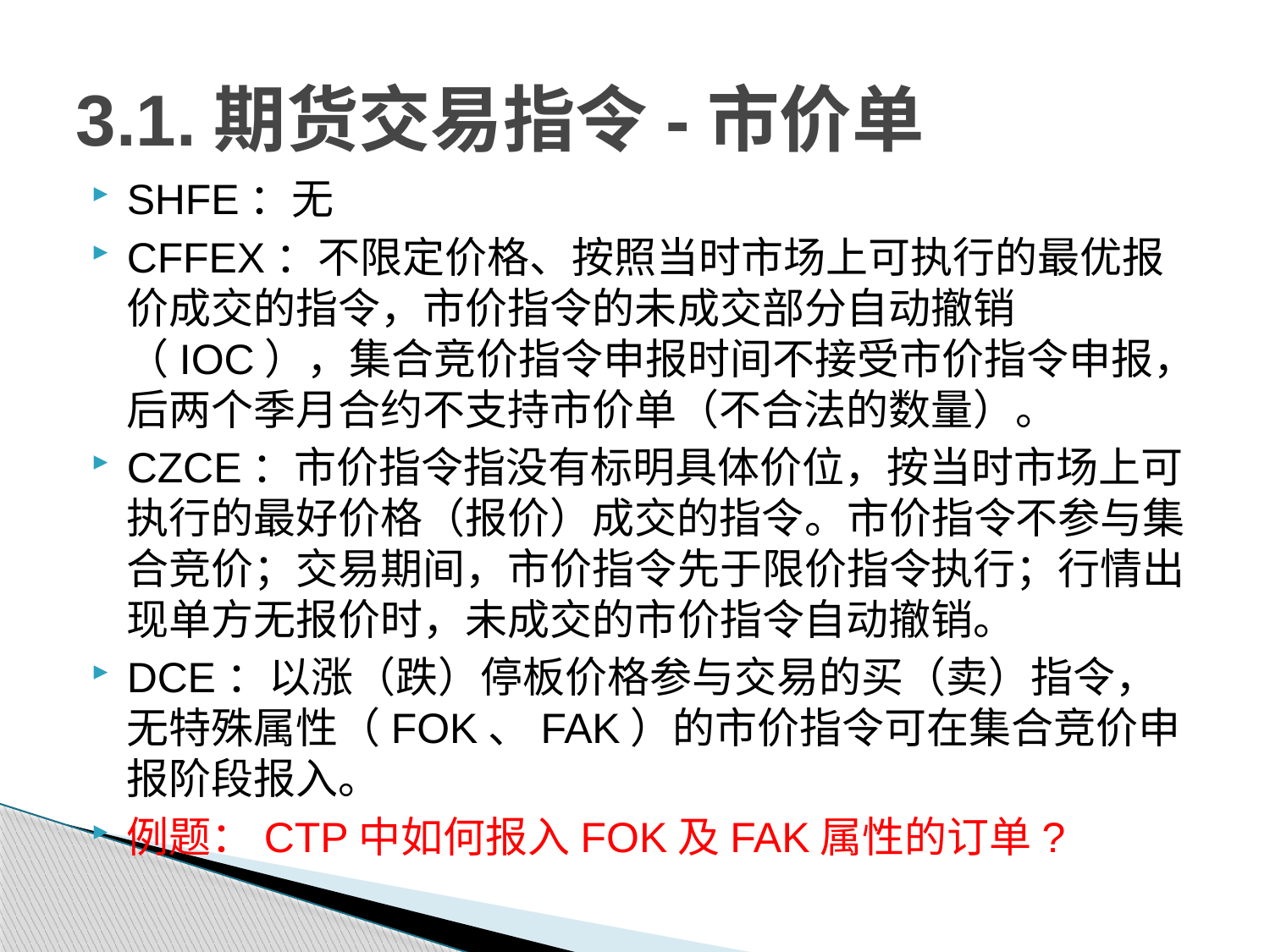

# 3.1.期货交易指令-市价单
SHFE：无
CFFEX：不限定价格、按照当时市场上可执行的最优报价成交的指令，市价指令的未成交部分自动撤销（IOC），集合竞价指令申报时间不接受市价指令申报，后两个季月合约不支持市价单（不合法的数量）。
CZCE：市价指令指没有标明具体价位，按当时市场上可执行的最好价格（报价）成交的指令。市价指令不参与集合竞价；交易期间，市价指令先于限价指令执行；行情出现单方无报价时，未成交的市价指令自动撤销。
DCE：以涨（跌）停板价格参与交易的买（卖）指令，无特殊属性（FOK、FAK）的市价指令可在集合竞价申报阶段报入。
例题：CTP中如何报入FOK及FAK属性的订单?